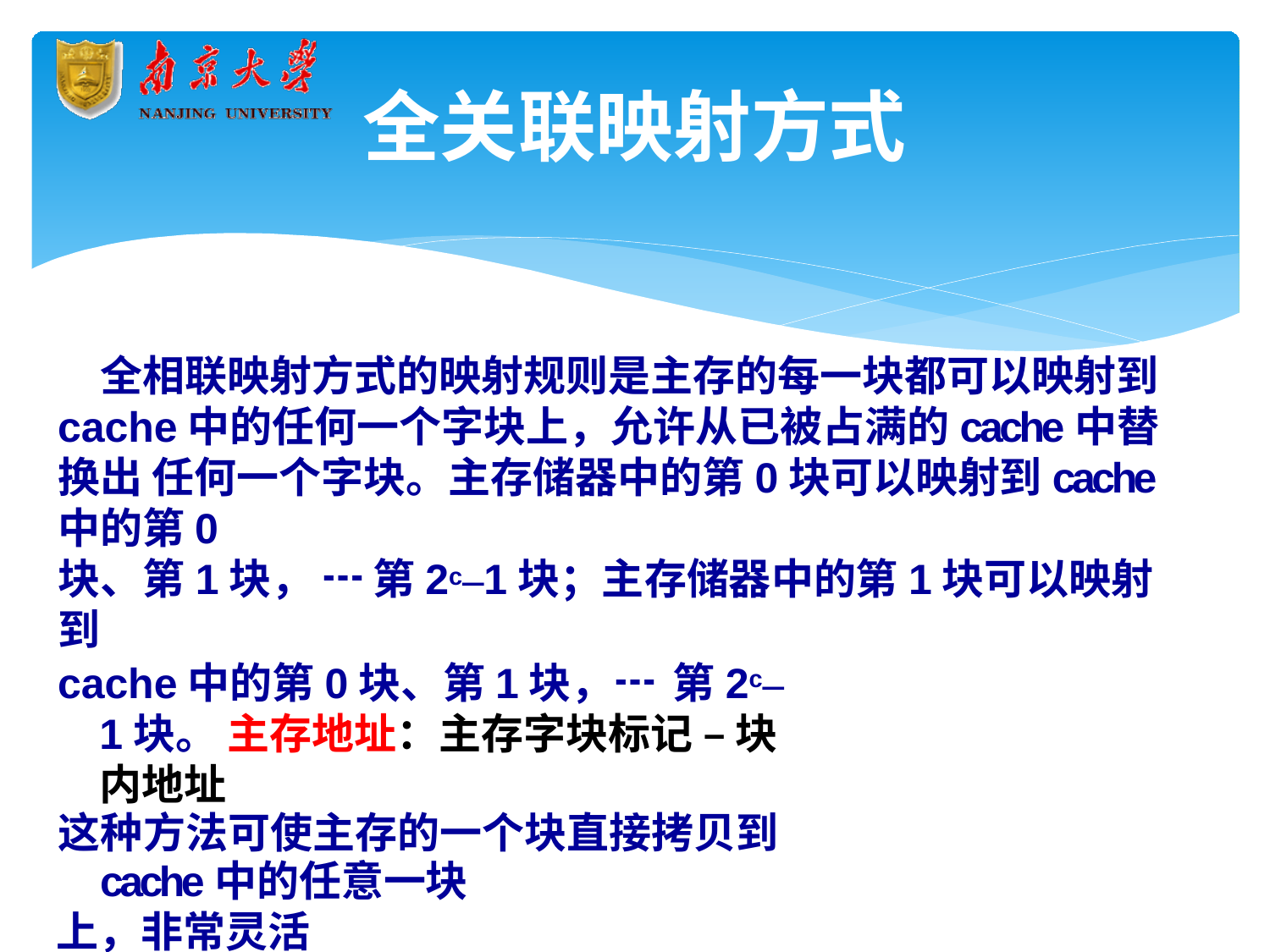

# 全关联映射方式
全相联映射方式的映射规则是主存的每一块都可以映射到
cache中的任何一个字块上，允许从已被占满的cache中替换出 任何一个字块。主存储器中的第0块可以映射到cache中的第0
块、第1块，┅第2c–1块；主存储器中的第1块可以映射到
cache中的第0块、第1块，┅第2c–1块。 主存地址：主存字块标记– 块内地址
这种方法可使主存的一个块直接拷贝到cache中的任意一块
上，非常灵活